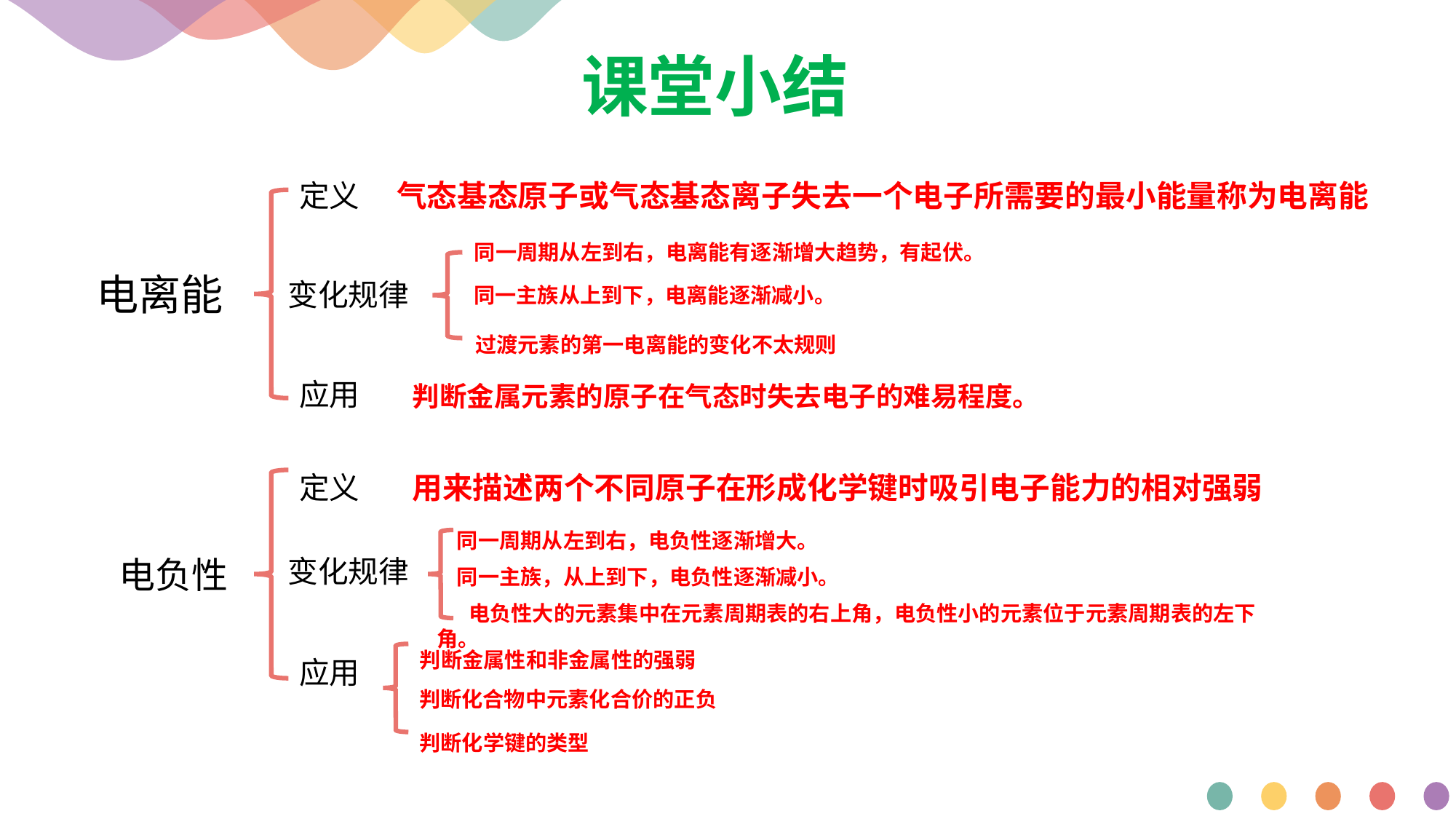

课堂小结
定义
气态基态原子或气态基态离子失去一个电子所需要的最小能量称为电离能

同一周期从左到右，电离能有逐渐增大趋势，有起伏。

电离能
变化规律
同一主族从上到下，电离能逐渐减小。
过渡元素的第一电离能的变化不太规则
应用
判断金属元素的原子在气态时失去电子的难易程度。
定义
用来描述两个不同原子在形成化学键时吸引电子能力的相对强弱

同一周期从左到右，电负性逐渐增大。

电负性
变化规律
同一主族，从上到下，电负性逐渐减小。
电负性大的元素集中在元素周期表的右上角，电负性小的元素位于元素周期表的左下角。
判断金属性和非金属性的强弱

应用
判断化合物中元素化合价的正负
判断化学键的类型